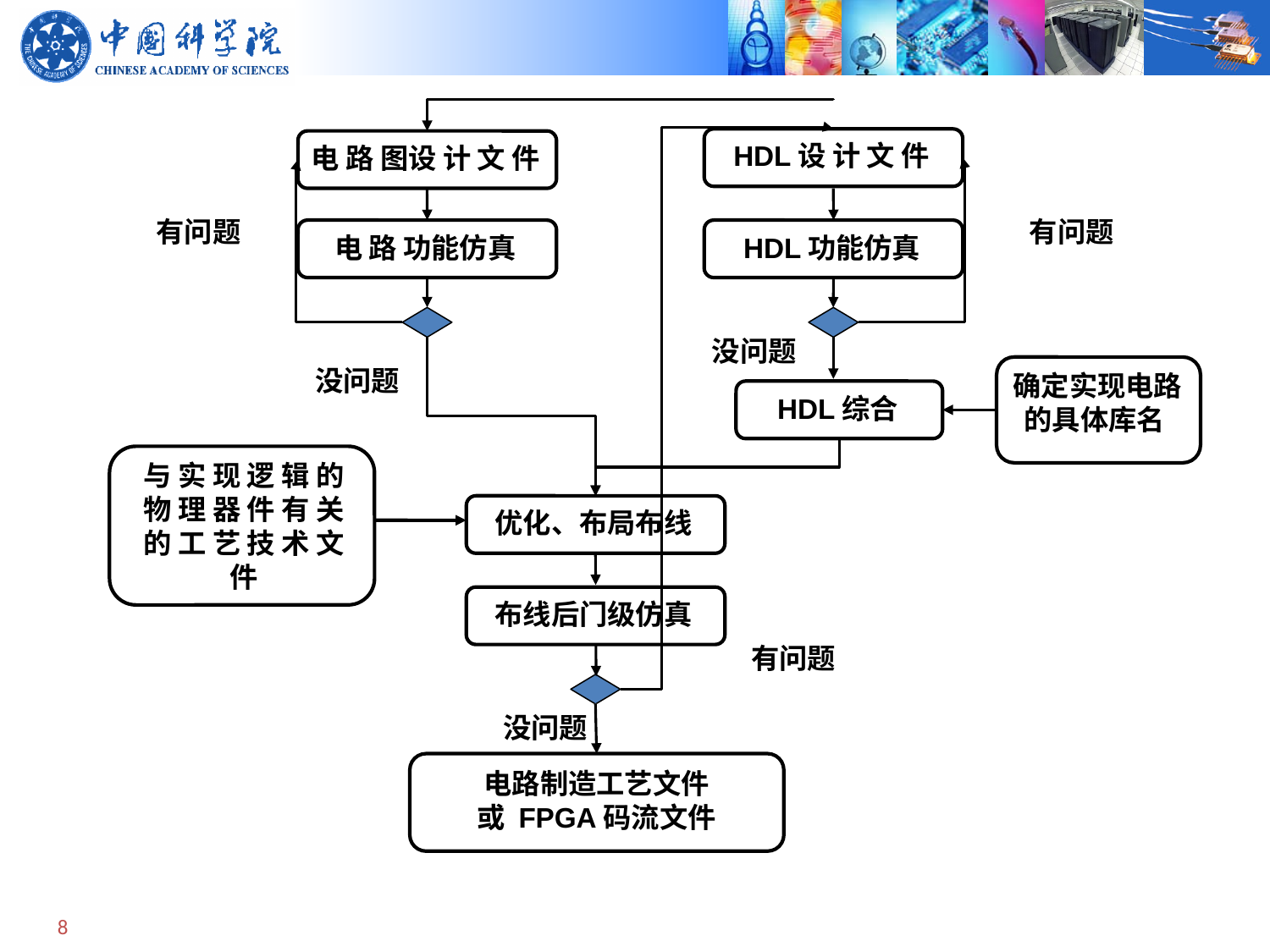

HDL设 计 文 件

电 路 图设 计 文 件
有问题
没问题

确定实现电路的具体库名

与 实 现 逻 辑 的 物 理 器 件 有 关 的 工 艺 技 术 文 件

  电路制造工艺文件
  或 FPGA码流文件

有问题

电 路 功能仿真

HDL功能仿真

没问题

HDL综合

优化、布局布线

布线后门级仿真
有问题

没问题